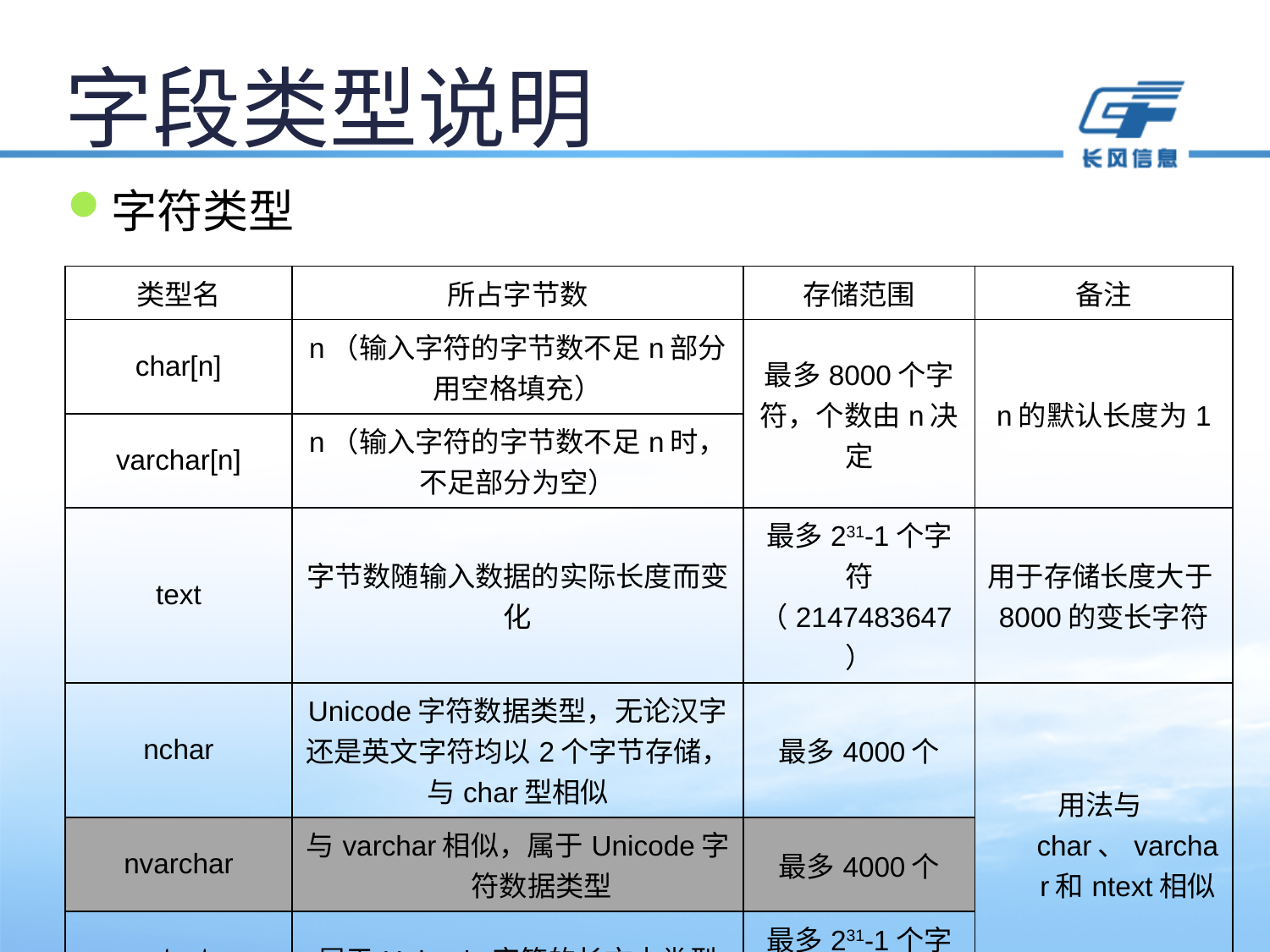

# 字段类型说明
字符类型
| 类型名 | 所占字节数 | 存储范围 | 备注 |
| --- | --- | --- | --- |
| char[n] | n（输入字符的字节数不足n部分用空格填充） | 最多8000个字符，个数由n决定 | n的默认长度为1 |
| varchar[n] | n（输入字符的字节数不足n时，不足部分为空） |  |  |
| text | 字节数随输入数据的实际长度而变化 | 最多231-1个字符（2147483647） | 用于存储长度大于8000的变长字符 |
| nchar | Unicode字符数据类型，无论汉字还是英文字符均以2个字节存储，与char型相似 | 最多4000个 | 用法与char、varchar和ntext相似 |
| nvarchar | 与varchar相似，属于Unicode字符数据类型 | 最多4000个 |  |
| ntext | 属于Unicode字符的长文本类型 | 最多231-1个字符 |  |